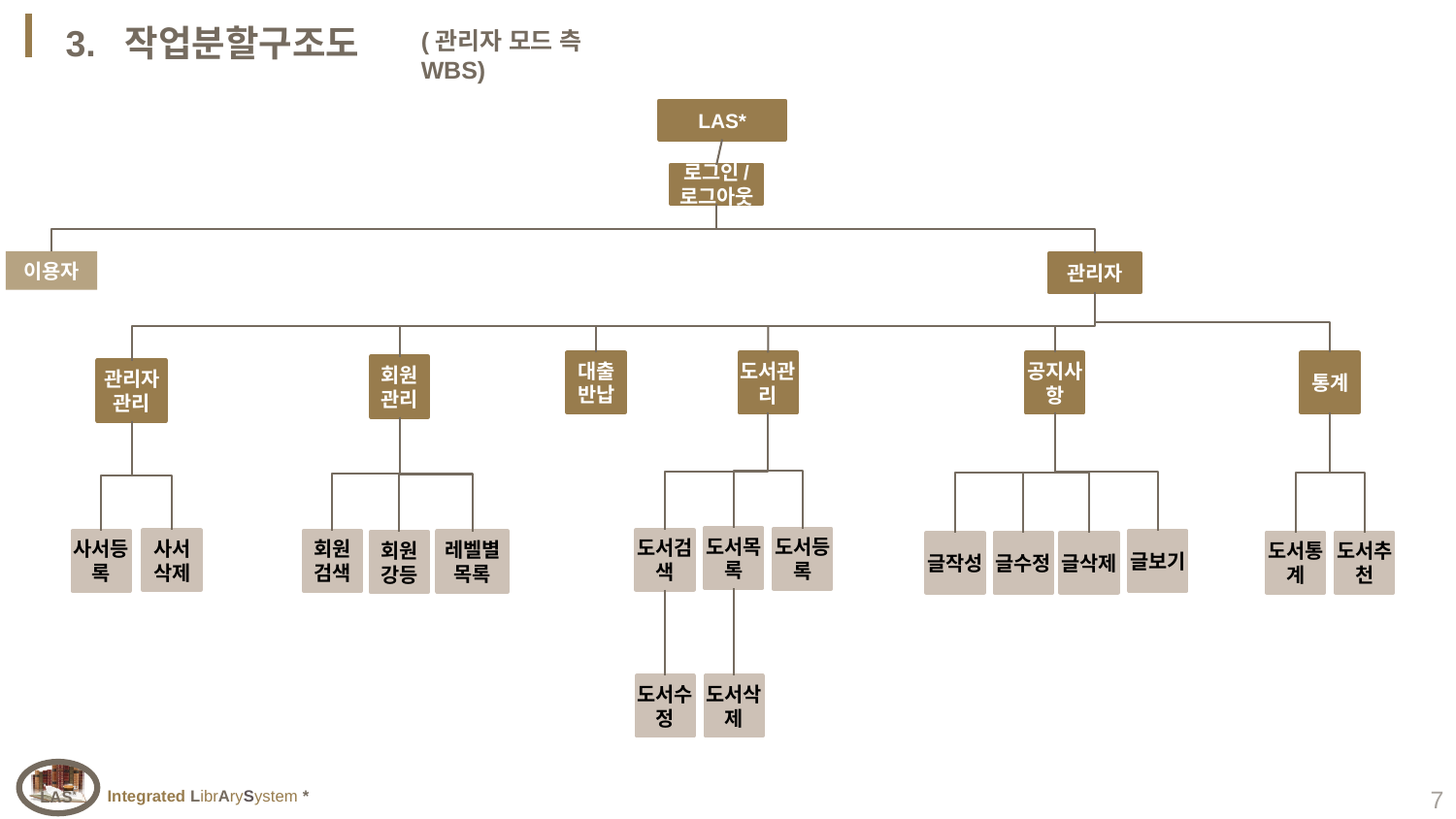

3.  작업분할구조도
(관리자 모드 측 WBS)
LAS*
로그인/
로그아웃
이용자
관리자
대출
반납
도서관리
공지사항
통계
회원
관리
관리자관리
도서목록
도서등록
도서검색
사서
삭제
사서등록
글보기
회원
검색
레벨별
목록
회원
강등
글삭제
도서통계
도서추천
글작성
글수정
도서삭제
도서수정
7